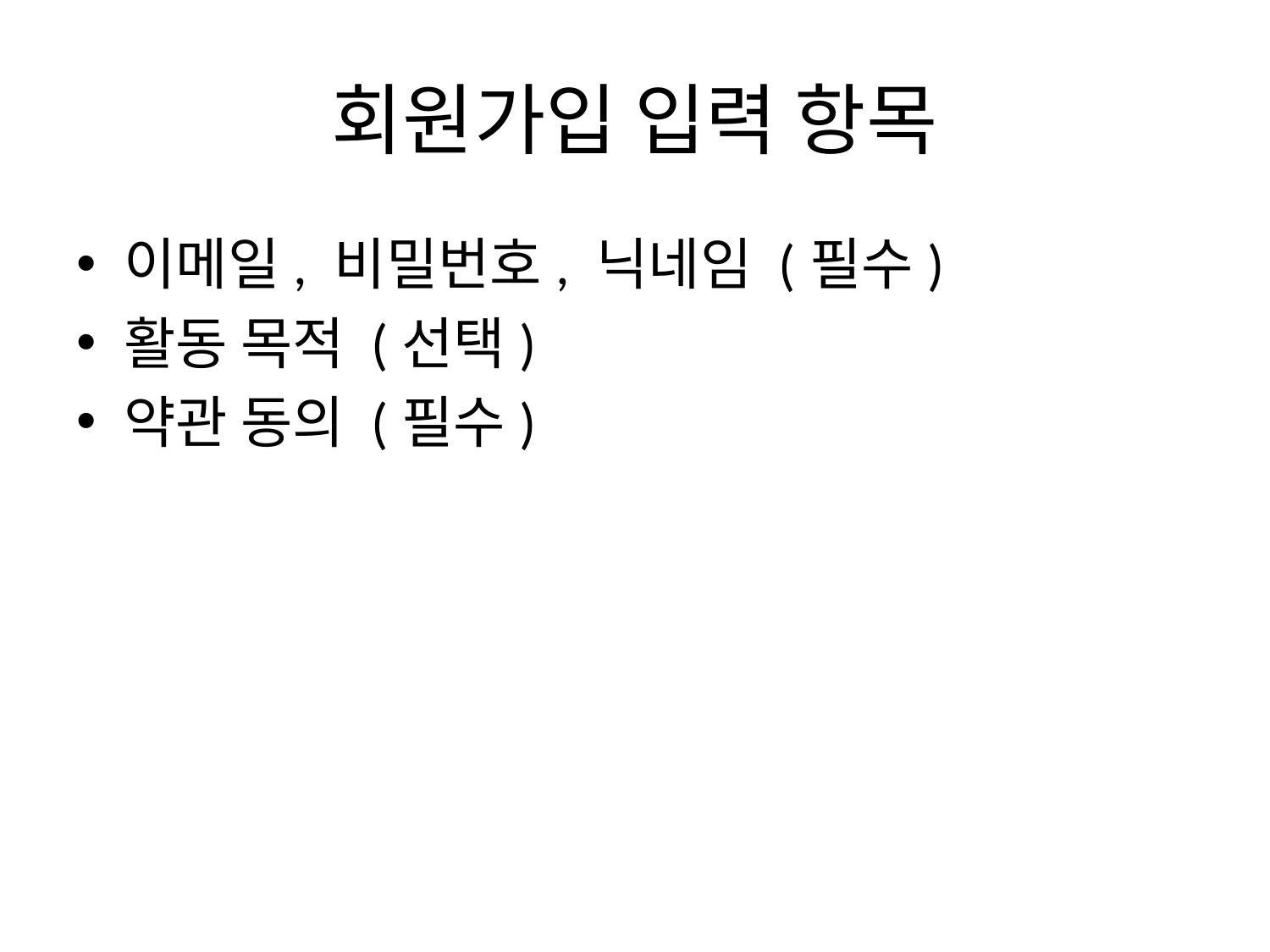

# 회원가입 입력 항목
이메일, 비밀번호, 닉네임 (필수)
활동 목적 (선택)
약관 동의 (필수)